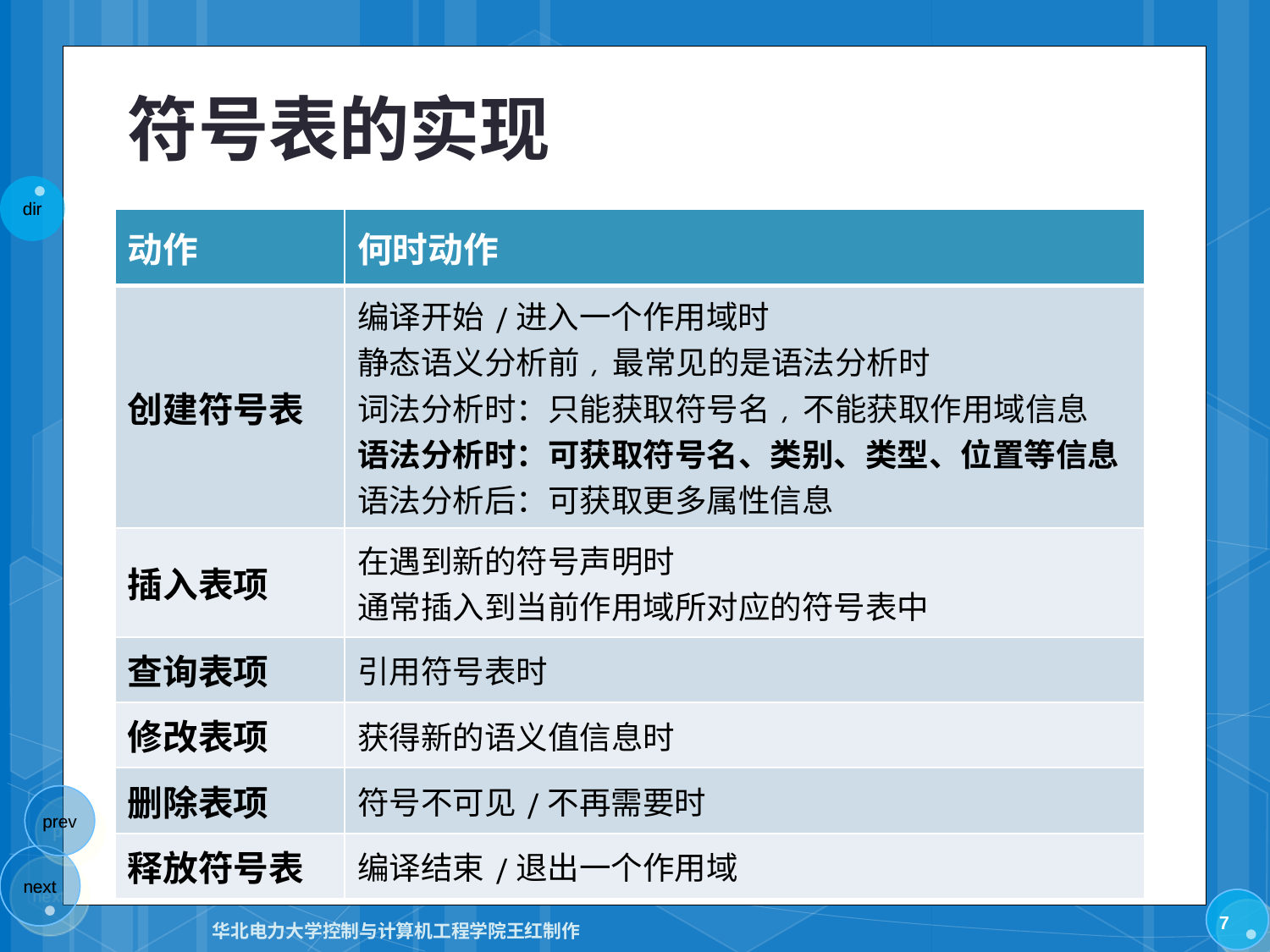

# 符号表的实现
| 动作 | 何时动作 |
| --- | --- |
| 创建符号表 | 编译开始/进入一个作用域时 静态语义分析前, 最常见的是语法分析时 词法分析时：只能获取符号名, 不能获取作用域信息 语法分析时：可获取符号名、类别、类型、位置等信息 语法分析后：可获取更多属性信息 |
| 插入表项 | 在遇到新的符号声明时 通常插入到当前作用域所对应的符号表中 |
| 查询表项 | 引用符号表时 |
| 修改表项 | 获得新的语义值信息时 |
| 删除表项 | 符号不可见/不再需要时 |
| 释放符号表 | 编译结束/退出一个作用域 |
7
华北电力大学控制与计算机工程学院王红制作